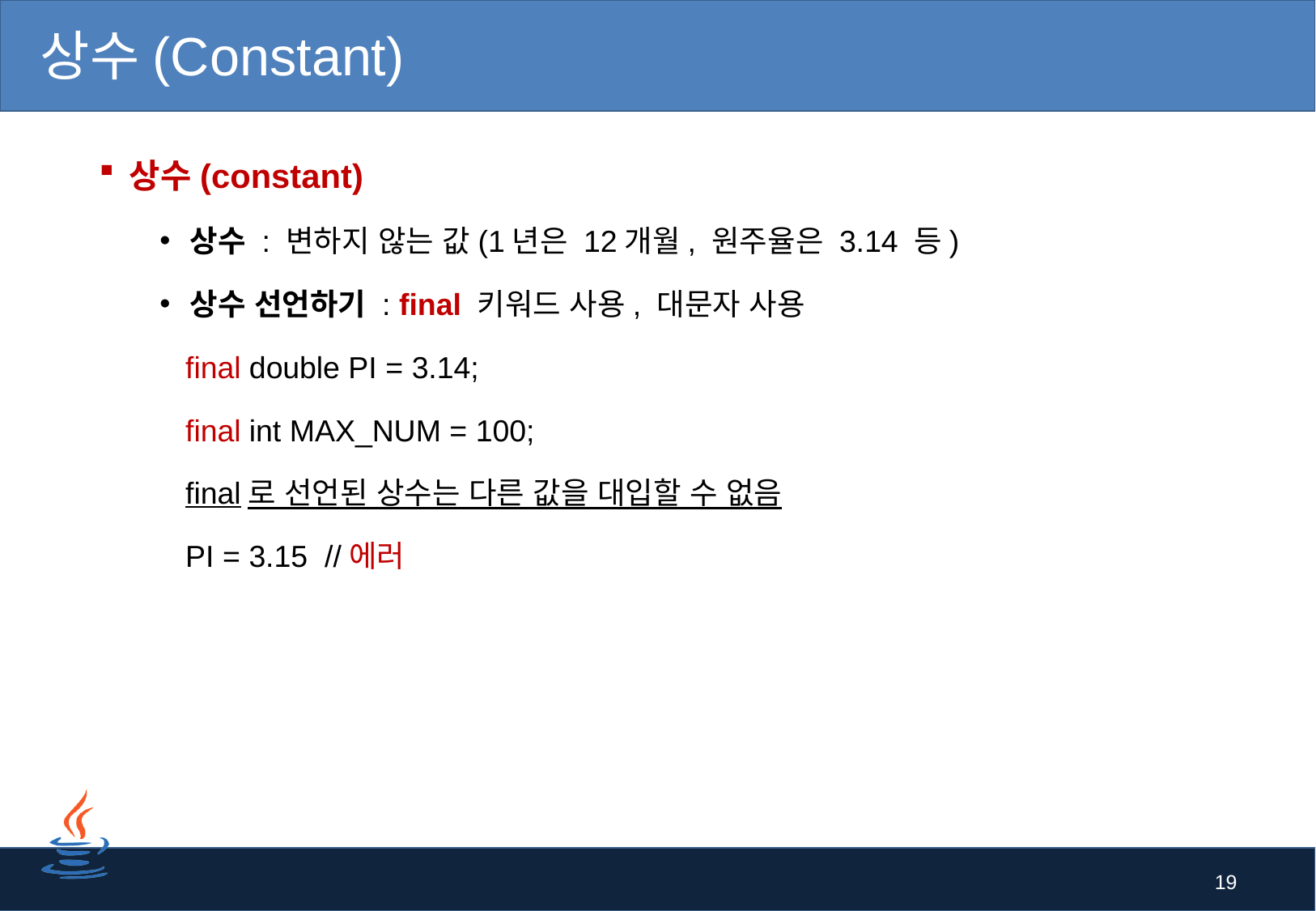

# 상수(Constant)
상수(constant)
상수 : 변하지 않는 값(1년은 12개월, 원주율은 3.14 등)
상수 선언하기 : final 키워드 사용, 대문자 사용
   final double PI = 3.14;
   final int MAX_NUM = 100;
   final로 선언된 상수는 다른 값을 대입할 수 없음
   PI = 3.15  //에러
19